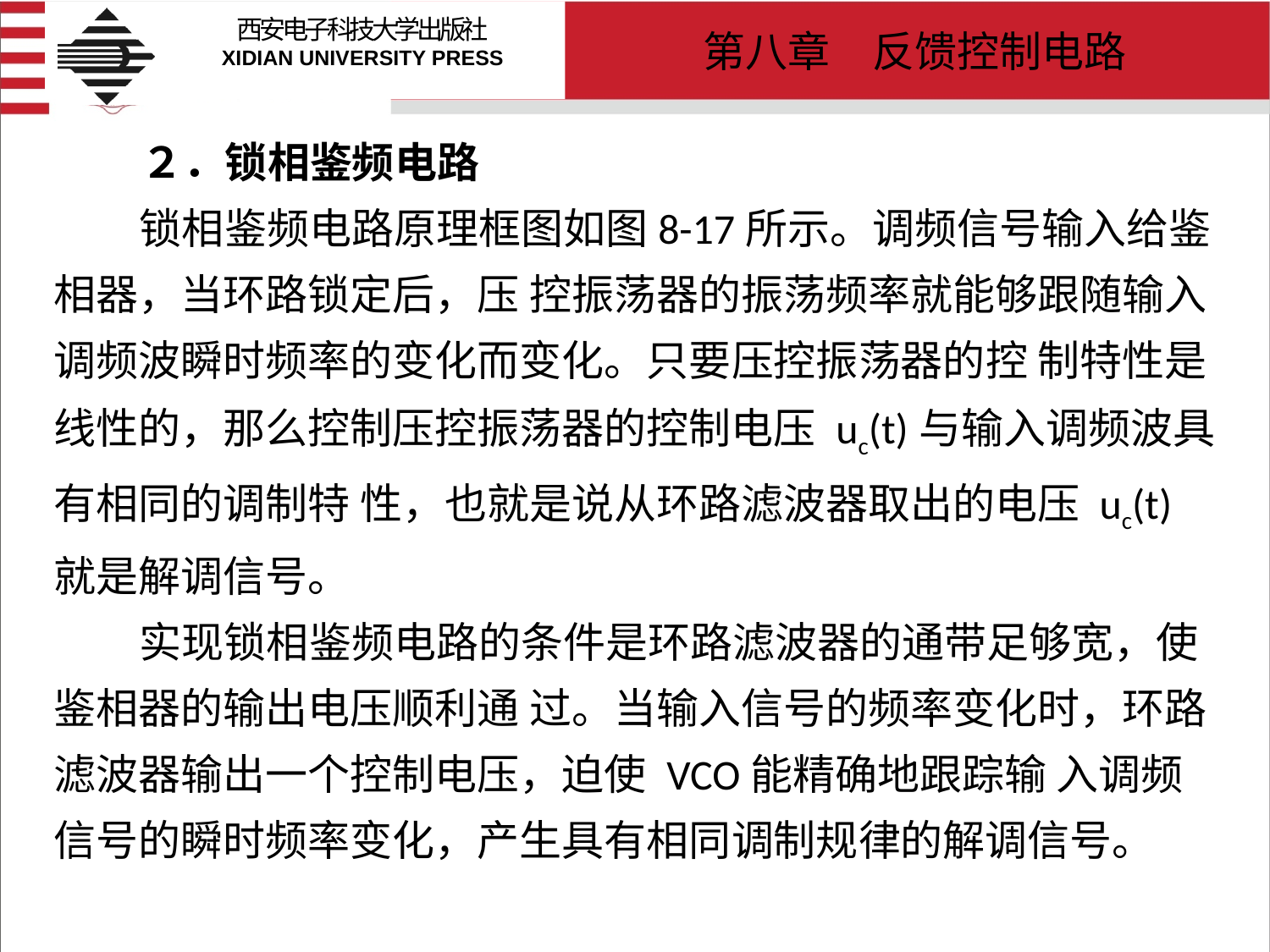

# ２．锁相鉴频电路 锁相鉴频电路原理框图如图8-17所示。调频信号输入给鉴相器，当环路锁定后，压 控振荡器的振荡频率就能够跟随输入调频波瞬时频率的变化而变化。只要压控振荡器的控 制特性是线性的，那么控制压控振荡器的控制电压 uc(t)与输入调频波具有相同的调制特 性，也就是说从环路滤波器取出的电压 uc(t)就是解调信号。 实现锁相鉴频电路的条件是环路滤波器的通带足够宽，使鉴相器的输出电压顺利通 过。当输入信号的频率变化时，环路滤波器输出一个控制电压，迫使 VCO能精确地跟踪输 入调频信号的瞬时频率变化，产生具有相同调制规律的解调信号。